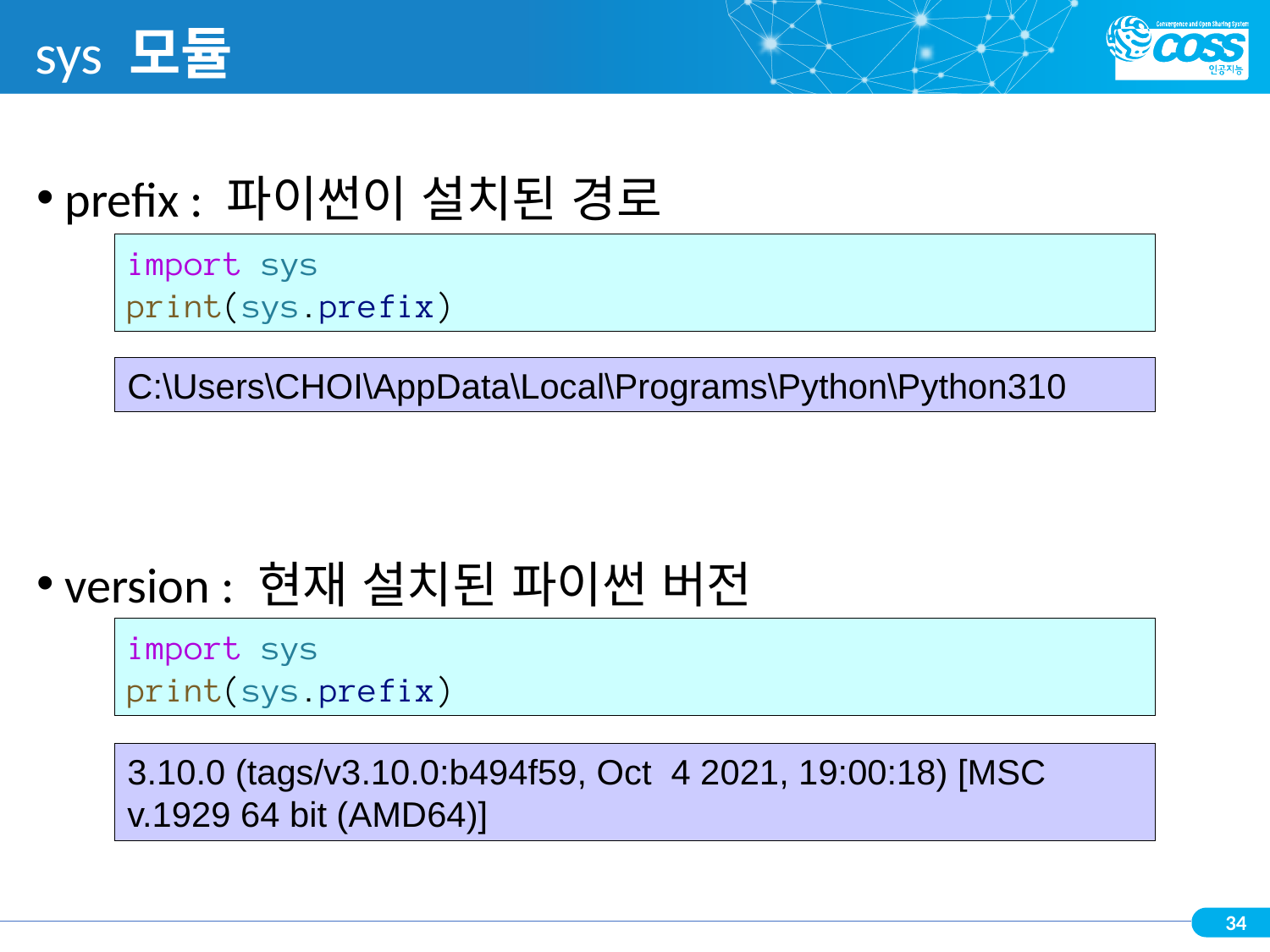

# sys 모듈
 prefix : 파이썬이 설치된 경로

 version : 현재 설치된 파이썬 버전

import sys
print(sys.prefix)
C:\Users\CHOI\AppData\Local\Programs\Python\Python310
import sys
print(sys.prefix)
3.10.0 (tags/v3.10.0:b494f59, Oct  4 2021, 19:00:18) [MSC v.1929 64 bit (AMD64)]
34